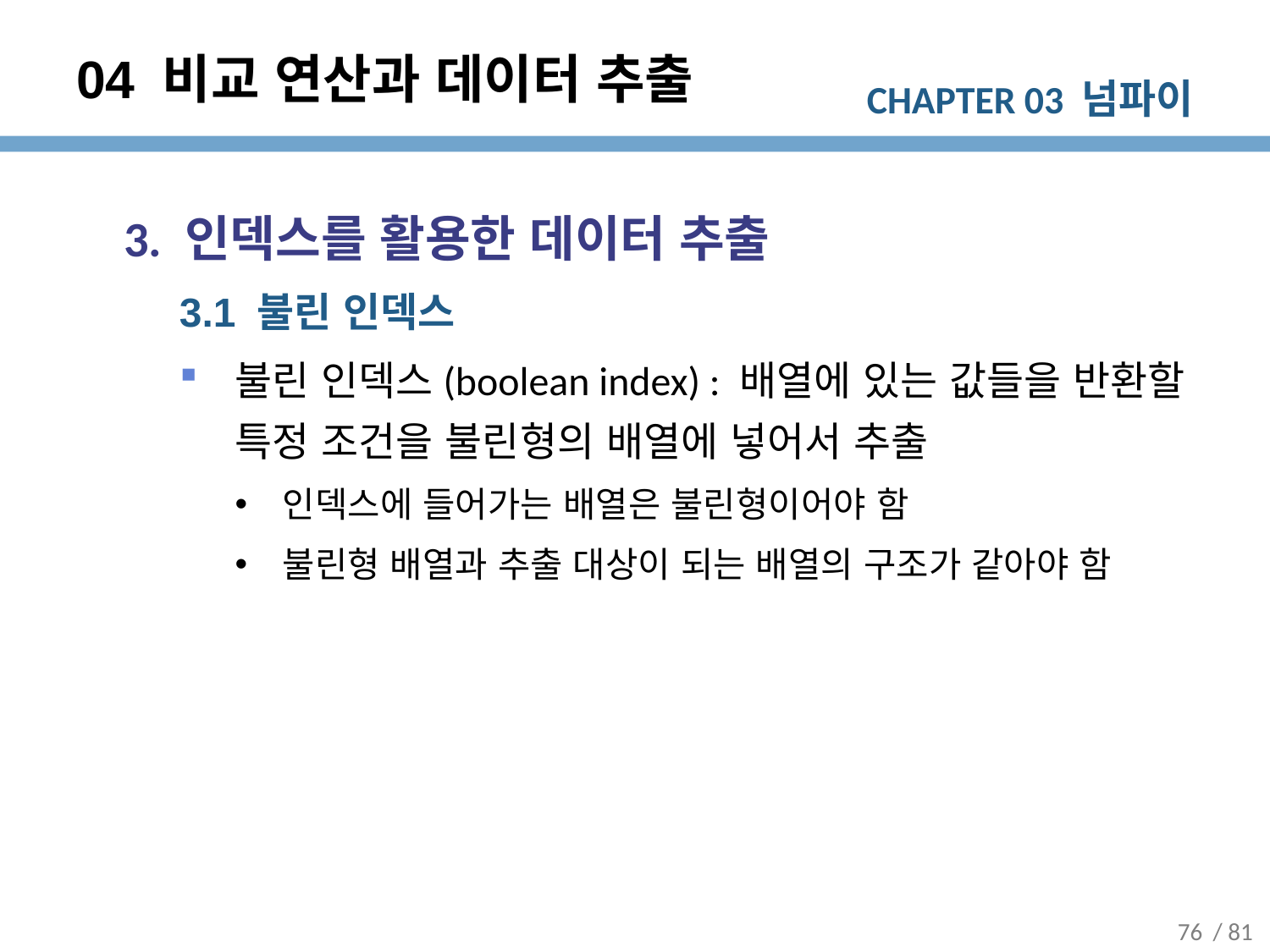

# 04 비교 연산과 데이터 추출
3. 인덱스를 활용한 데이터 추출
3.1 불린 인덱스
불린 인덱스(boolean index) : 배열에 있는 값들을 반환할 특정 조건을 불린형의 배열에 넣어서 추출
인덱스에 들어가는 배열은 불린형이어야 함
불린형 배열과 추출 대상이 되는 배열의 구조가 같아야 함